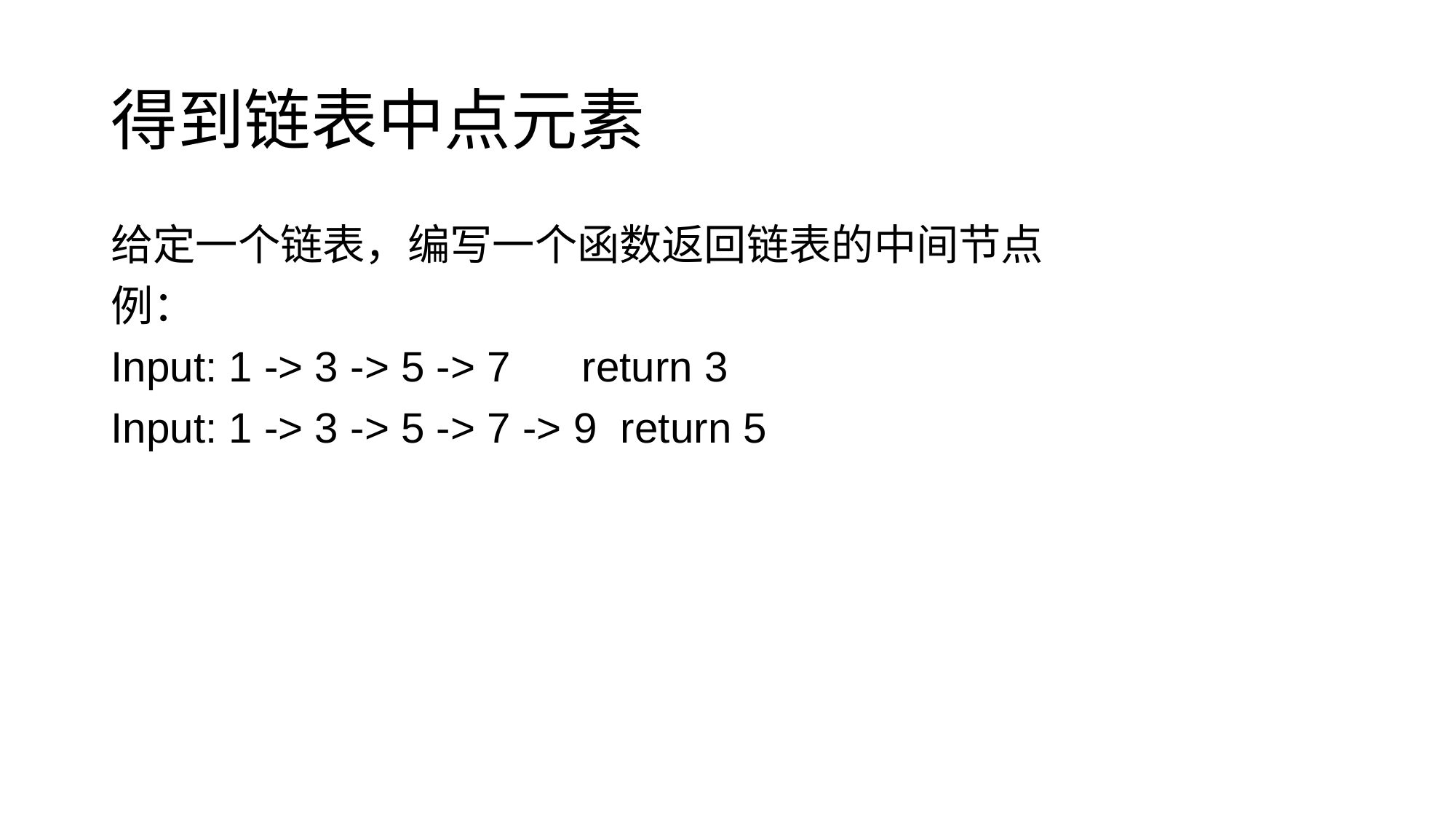

# 得到链表中点元素
给定一个链表，编写一个函数返回链表的中间节点
例：
Input: 1 -> 3 -> 5 -> 7      return 3
Input: 1 -> 3 -> 5 -> 7 -> 9  return 5